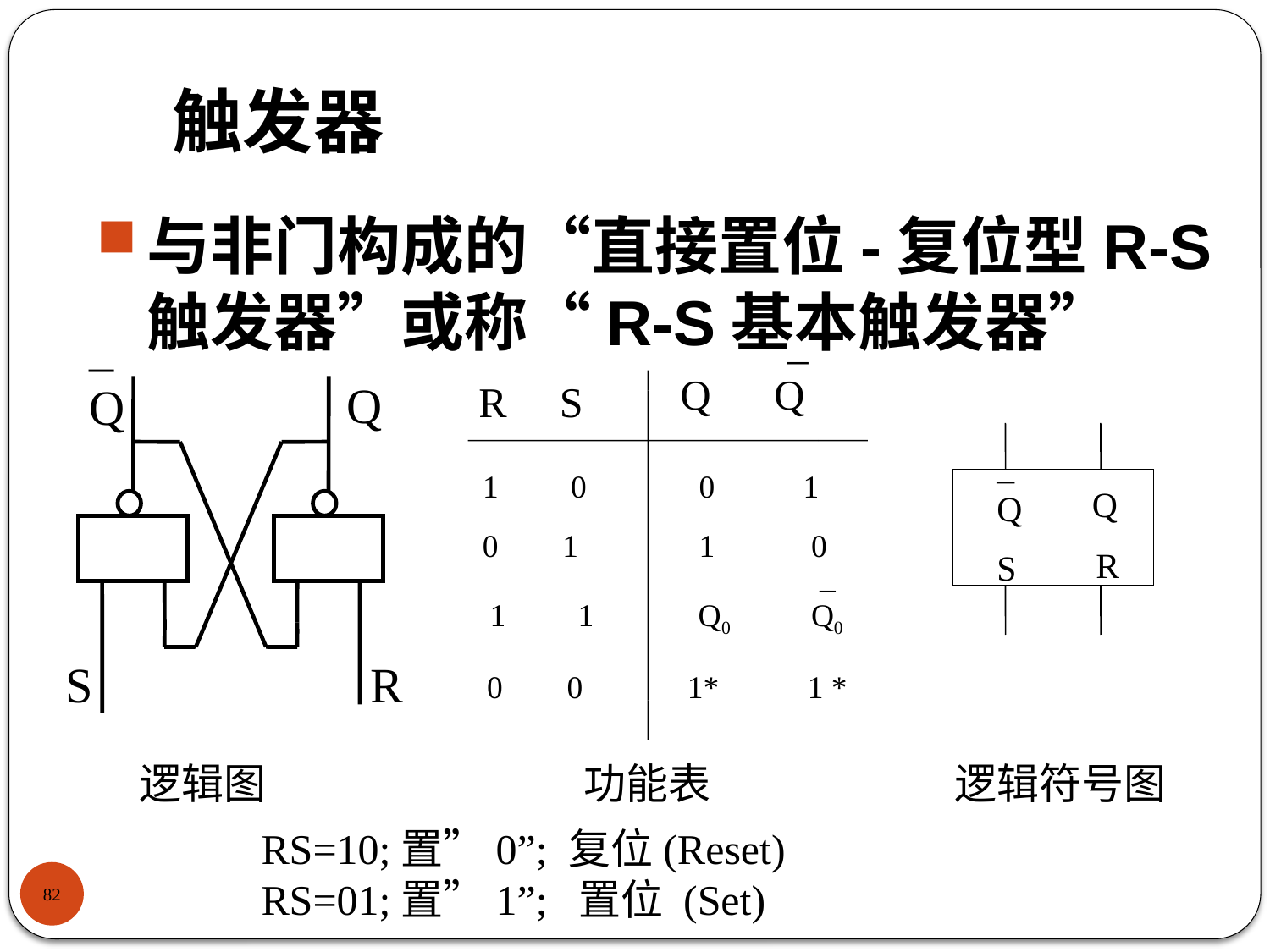

# 触发器
与非门构成的“直接置位-复位型R-S触发器”或称“R-S基本触发器”

_
Q
Q

S

R
            _
Q      Q

R     S

1         0              0           1

0        1               1            0
                                          _
 1         1             Q0          Q0

0        0             1*           1 *

_
Q

Q
R
S

逻辑图
功能表
逻辑符号图
RS=10;置”0”; 复位(Reset)
RS=01;置”1”;  置位 (Set)
82